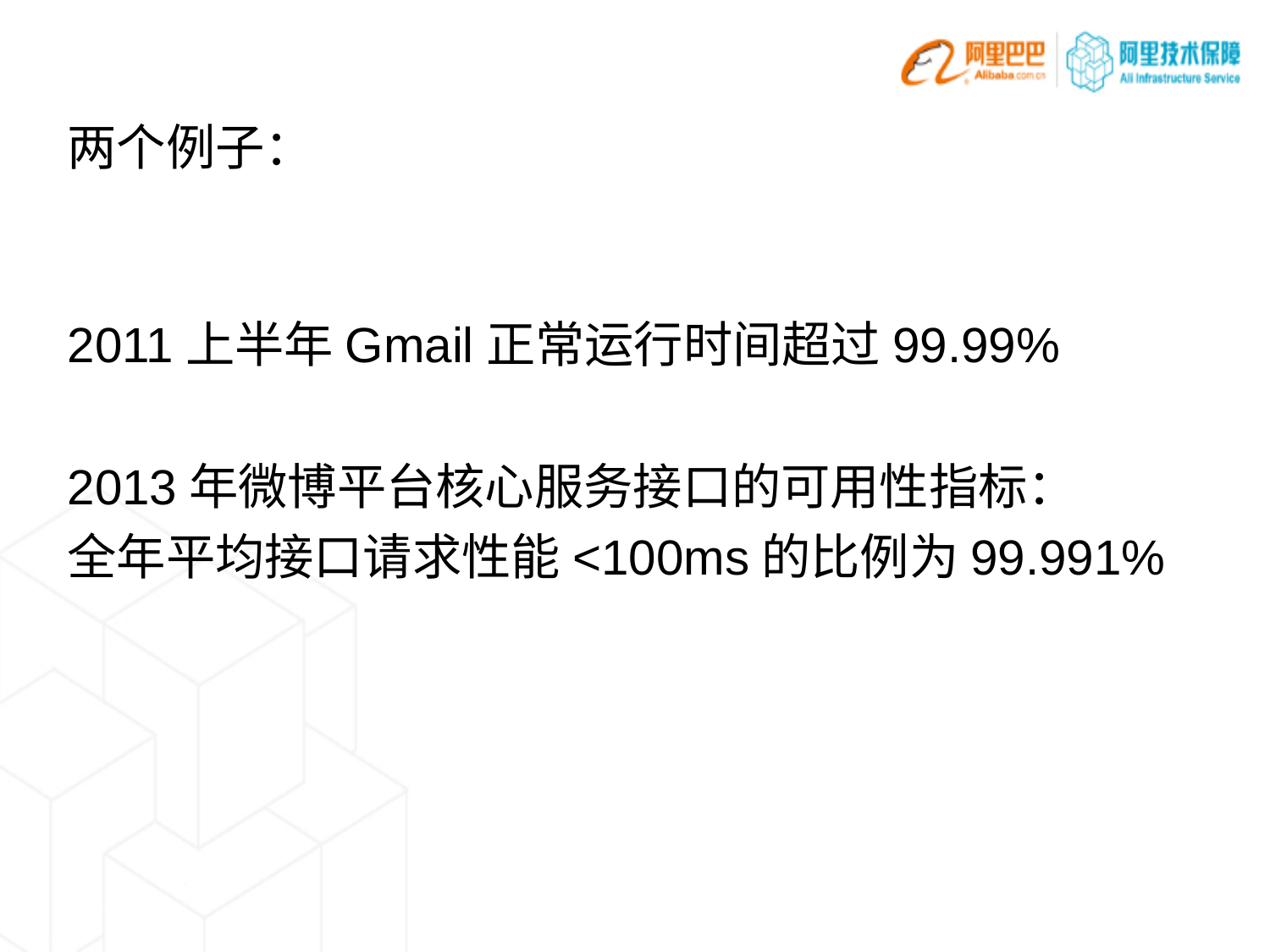

两个例子：

2011上半年Gmail正常运行时间超过99.99%

2013年微博平台核心服务接口的可用性指标：
全年平均接口请求性能<100ms的比例为99.991%